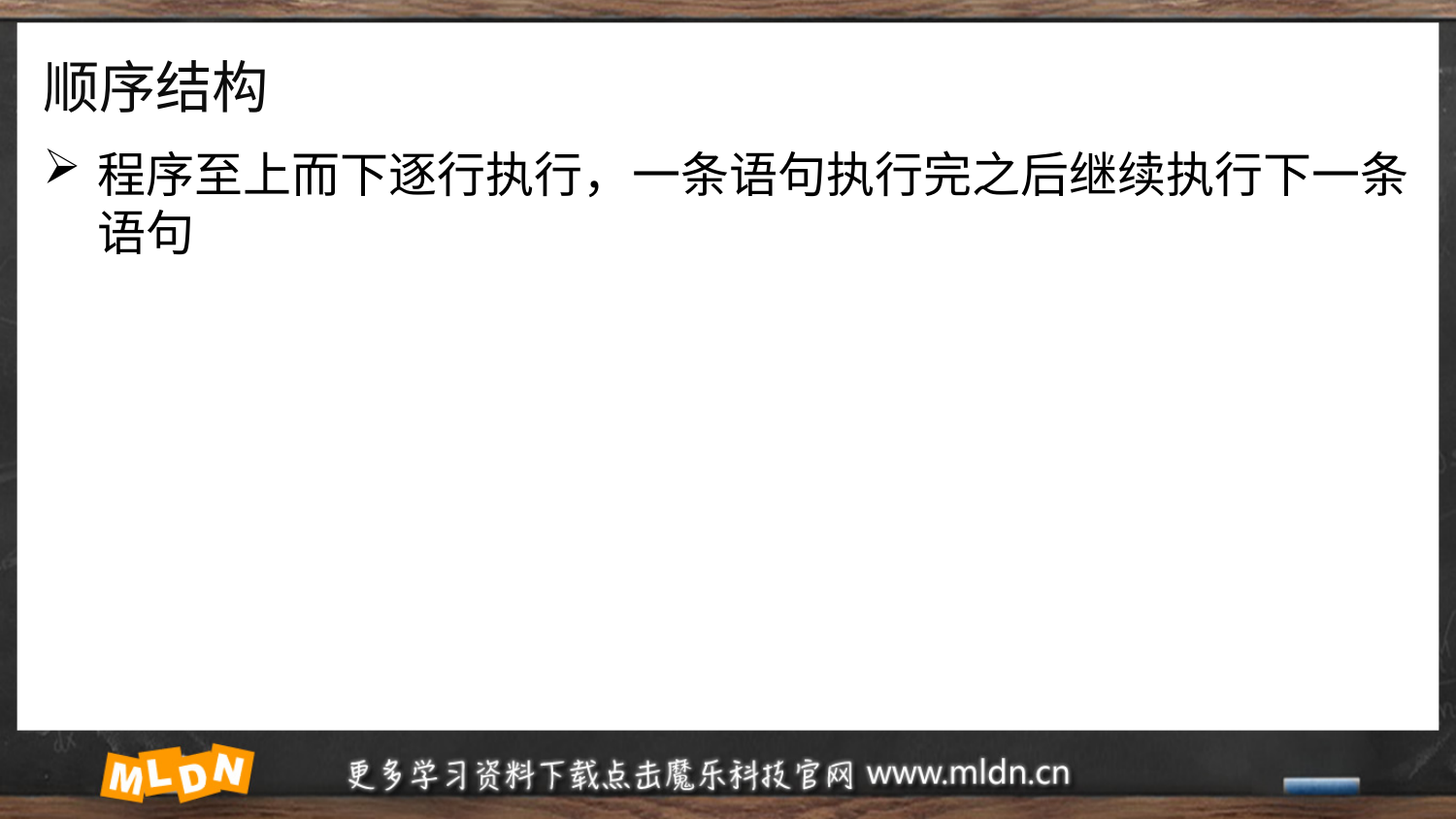

# 顺序结构
程序至上而下逐行执行，一条语句执行完之后继续执行下一条语句